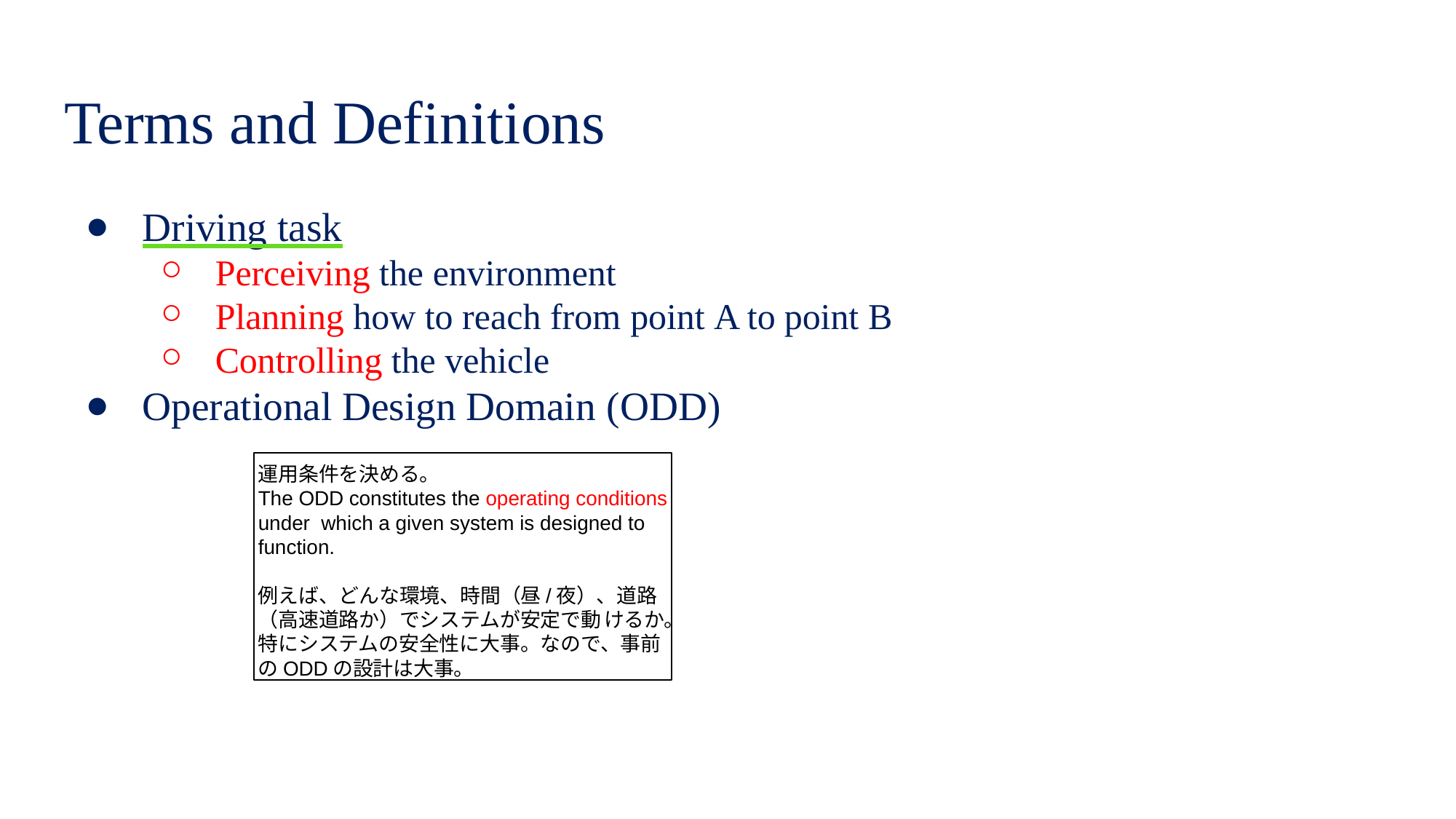

# Terms and Definitions
Driving task
Perceiving the environment
Planning how to reach from point A to point B
Controlling the vehicle
Operational Design Domain (ODD)
運用条件を決める。
The ODD constitutes the operating conditions under  which a given system is designed to  function.

例えば、どんな環境、時間（昼/夜）、道路（高速道路か）でシステムが安定で動 けるか。特にシステムの安全性に大事。なので、事前のODDの設計は大事。